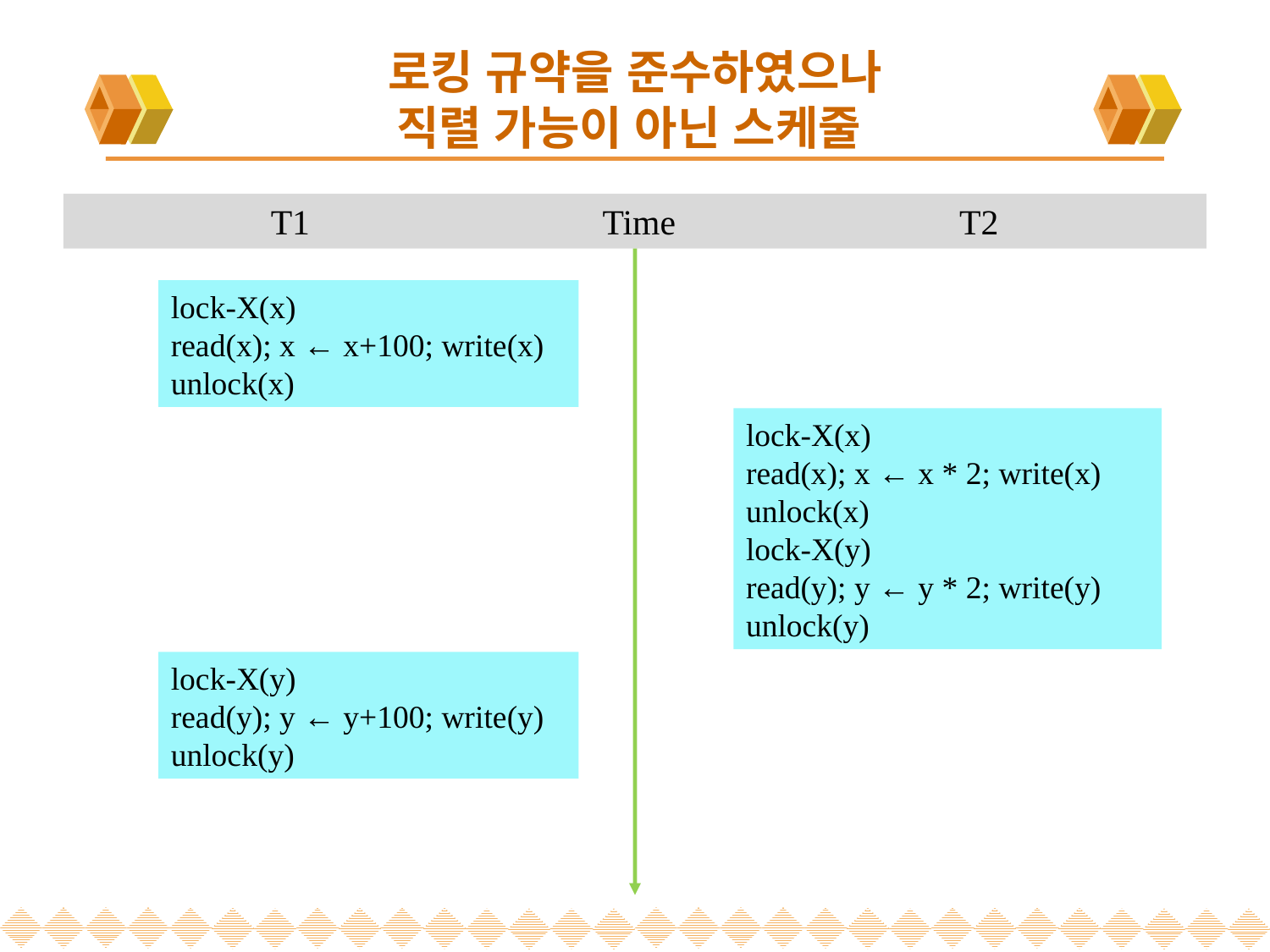

# 로킹 규약을 준수하였으나 직렬 가능이 아닌 스케줄
T1                                 Time                                T2
lock-X(x)
read(x); x ← x+100; write(x)
unlock(x)
lock-X(x)
read(x); x ← x * 2; write(x)
unlock(x)
lock-X(y)
read(y); y ← y * 2; write(y)
unlock(y)
lock-X(y)
read(y); y ← y+100; write(y)
unlock(y)